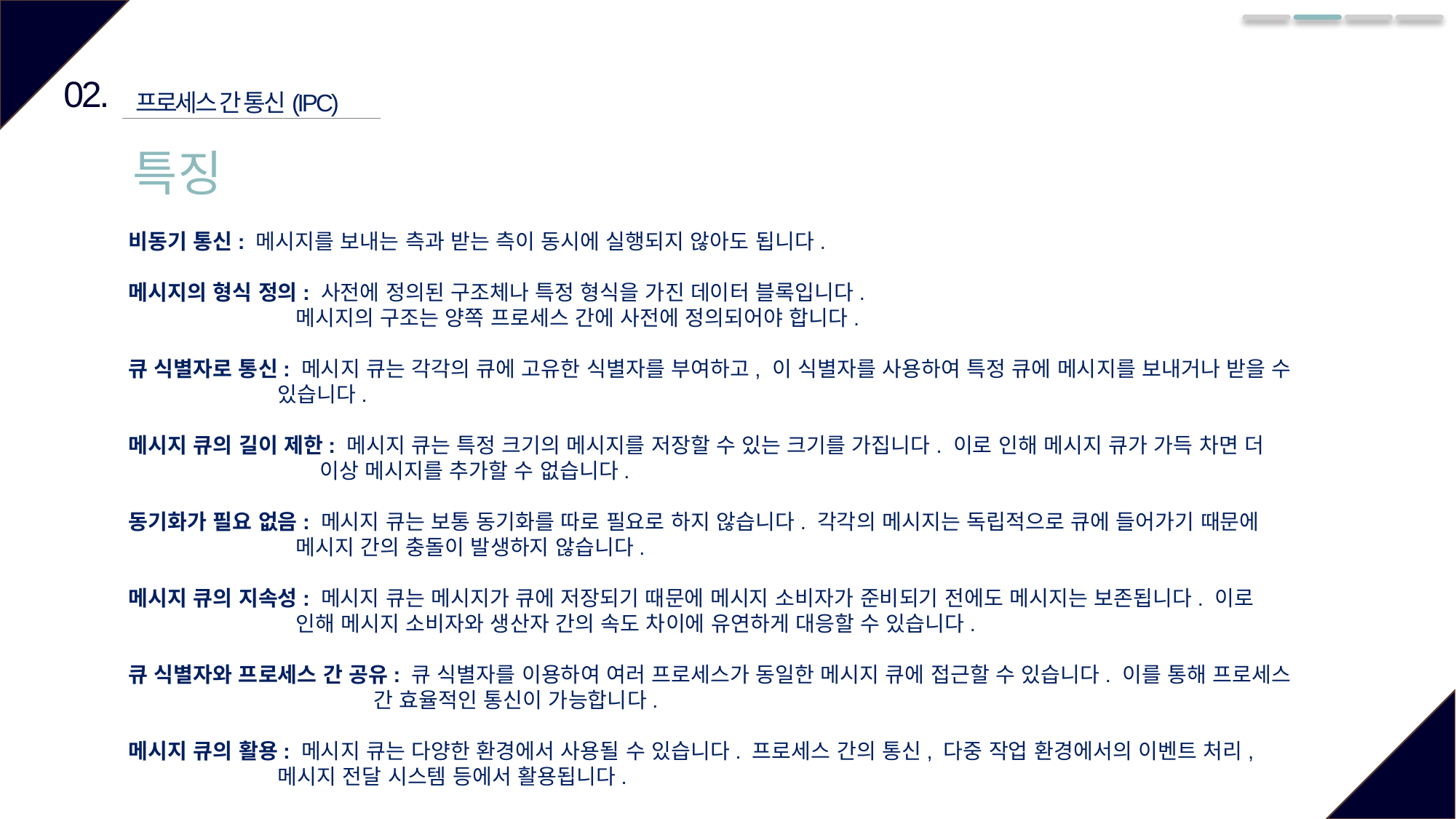

02.
프로세스 간 통신(IPC)
특징
비동기 통신: 메시지를 보내는 측과 받는 측이 동시에 실행되지 않아도 됩니다.

메시지의 형식 정의: 사전에 정의된 구조체나 특정 형식을 가진 데이터 블록입니다.
                           메시지의 구조는 양쪽 프로세스 간에 사전에 정의되어야 합니다.

큐 식별자로 통신: 메시지 큐는 각각의 큐에 고유한 식별자를 부여하고, 이 식별자를 사용하여 특정 큐에 메시지를 보내거나 받을 수
                        있습니다.

메시지 큐의 길이 제한: 메시지 큐는 특정 크기의 메시지를 저장할 수 있는 크기를 가집니다. 이로 인해 메시지 큐가 가득 차면 더
                               이상 메시지를 추가할 수 없습니다.

동기화가 필요 없음: 메시지 큐는 보통 동기화를 따로 필요로 하지 않습니다. 각각의 메시지는 독립적으로 큐에 들어가기 때문에
                           메시지 간의 충돌이 발생하지 않습니다.

메시지 큐의 지속성: 메시지 큐는 메시지가 큐에 저장되기 때문에 메시지 소비자가 준비되기 전에도 메시지는 보존됩니다. 이로
                           인해 메시지 소비자와 생산자 간의 속도 차이에 유연하게 대응할 수 있습니다.

큐 식별자와 프로세스 간 공유: 큐 식별자를 이용하여 여러 프로세스가 동일한 메시지 큐에 접근할 수 있습니다. 이를 통해 프로세스
                                        간 효율적인 통신이 가능합니다.

메시지 큐의 활용: 메시지 큐는 다양한 환경에서 사용될 수 있습니다. 프로세스 간의 통신, 다중 작업 환경에서의 이벤트 처리,
                        메시지 전달 시스템 등에서 활용됩니다.